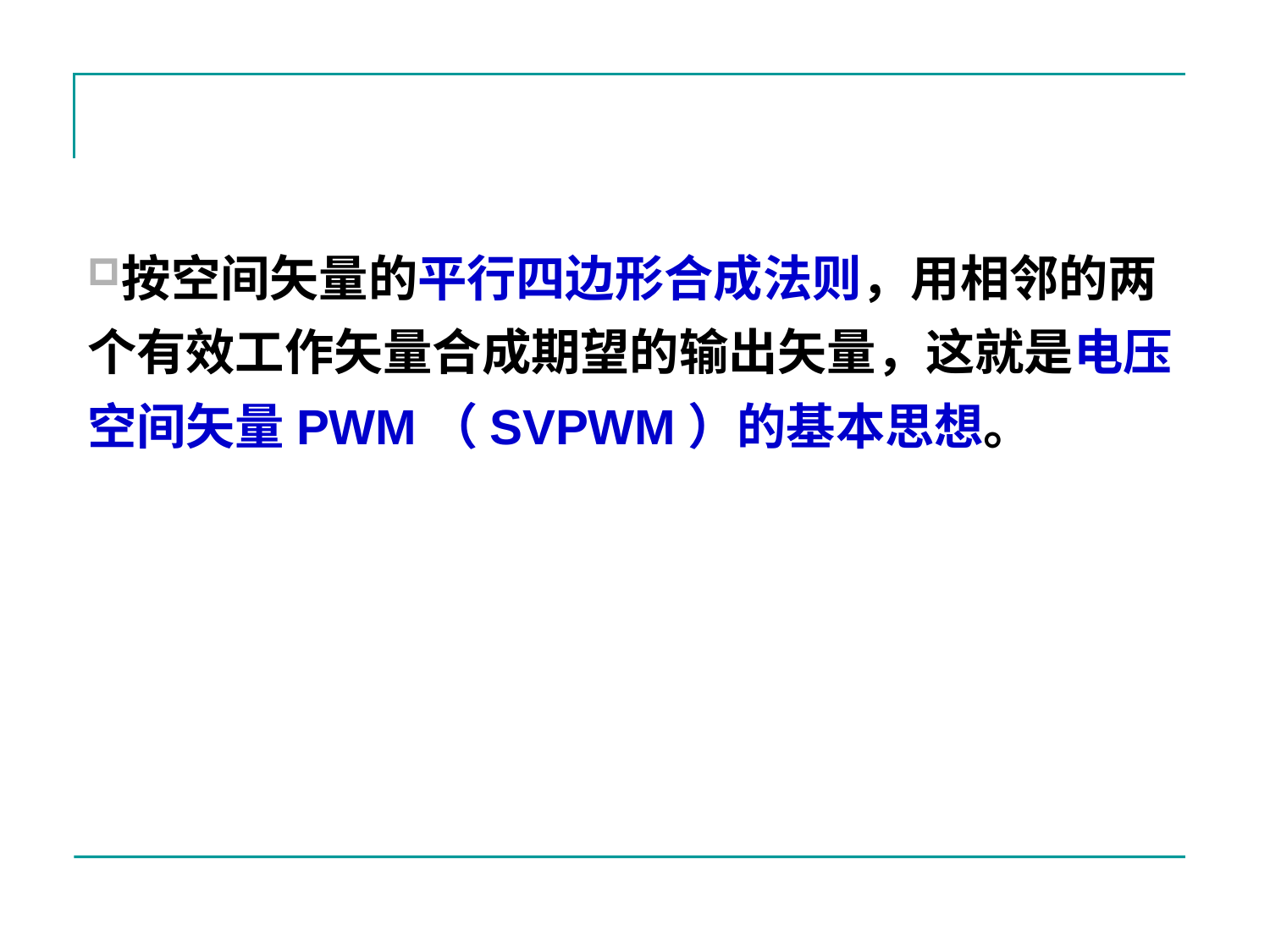

按空间矢量的平行四边形合成法则，用相邻的两个有效工作矢量合成期望的输出矢量，这就是电压空间矢量PWM（SVPWM）的基本思想。